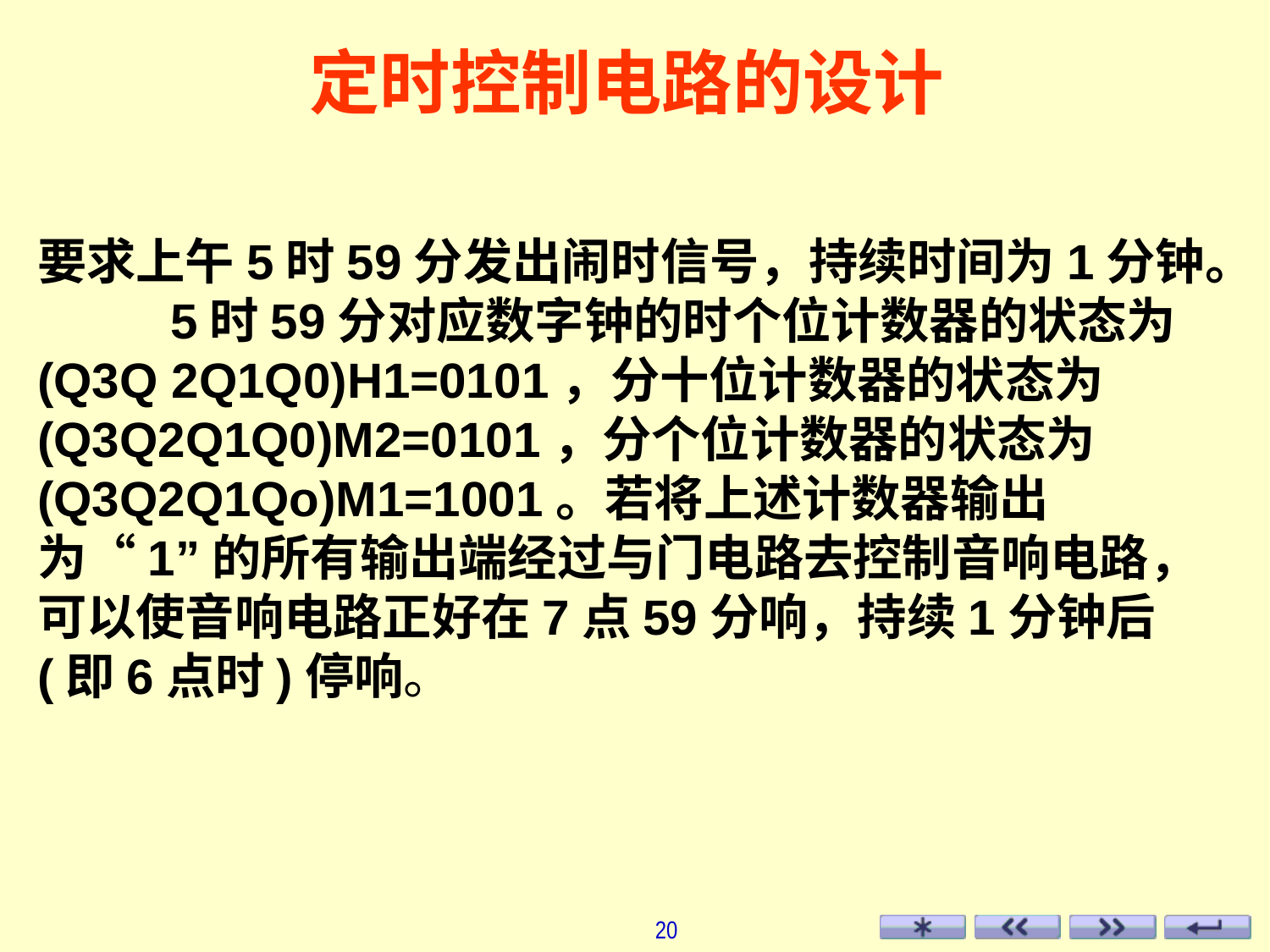

# 定时控制电路的设计
要求上午5时59分发出闹时信号，持续时间为1分钟。
　　  5时59分对应数字钟的时个位计数器的状态为(Q3Q 2Q1Q0)H1=0101，分十位计数器的状态为(Q3Q2Q1Q0)M2=0101，分个位计数器的状态为(Q3Q2Q1Qo)M1=1001。若将上述计数器输出为“1”的所有输出端经过与门电路去控制音响电路，可以使音响电路正好在7点59分响，持续1分钟后(即6点时)停响。